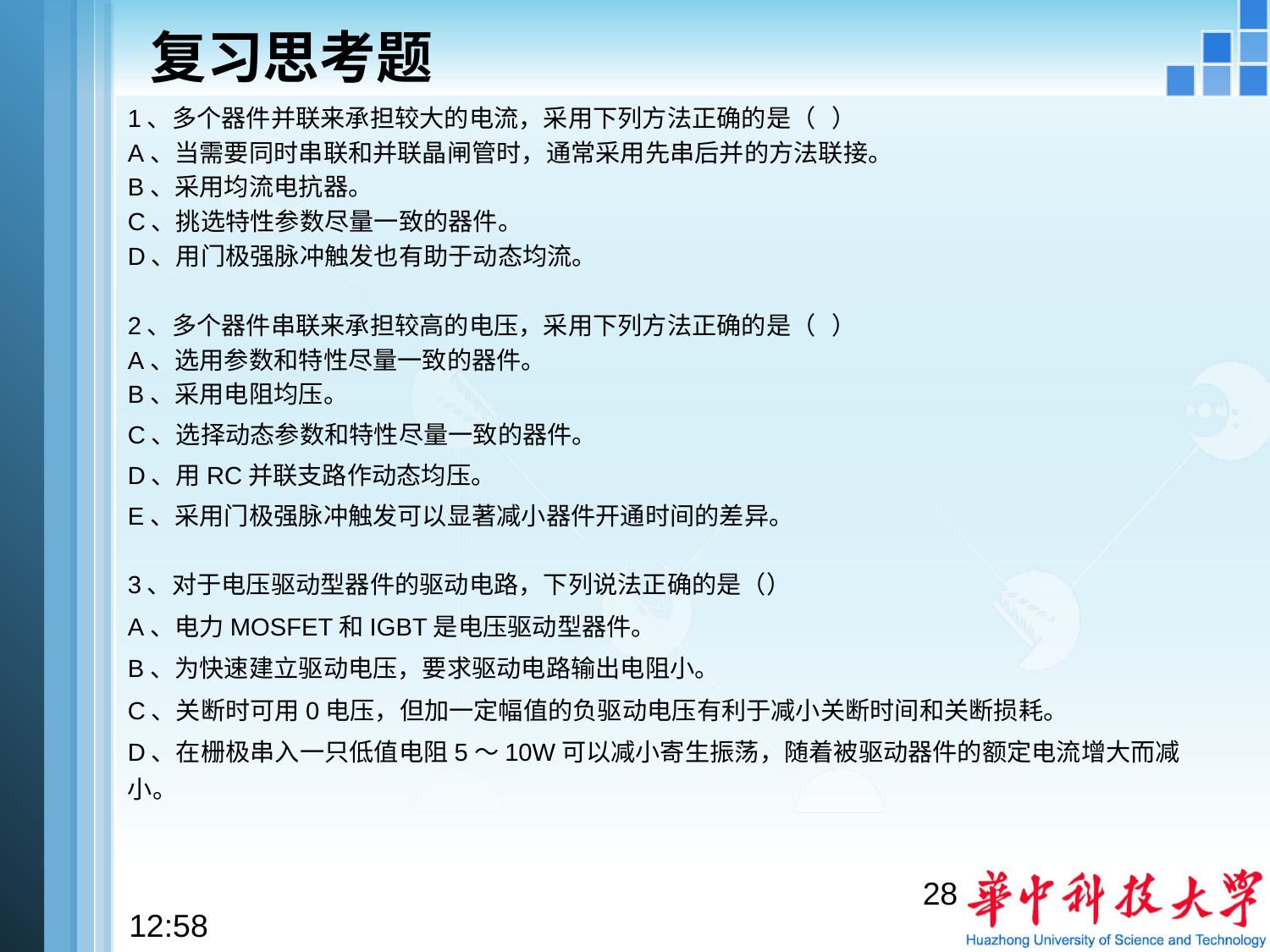

# 复习思考题
1、多个器件并联来承担较大的电流，采用下列方法正确的是（   ）
A、当需要同时串联和并联晶闸管时，通常采用先串后并的方法联接。
B、采用均流电抗器。
C、挑选特性参数尽量一致的器件。
D、用门极强脉冲触发也有助于动态均流。

2、多个器件串联来承担较高的电压，采用下列方法正确的是（   ）
A、选用参数和特性尽量一致的器件。
B、采用电阻均压。
C、选择动态参数和特性尽量一致的器件。
D、用RC并联支路作动态均压。
E、采用门极强脉冲触发可以显著减小器件开通时间的差异。

3、对于电压驱动型器件的驱动电路，下列说法正确的是（）
A、电力MOSFET和IGBT是电压驱动型器件。
B、为快速建立驱动电压，要求驱动电路输出电阻小。
C、关断时可用0电压，但加一定幅值的负驱动电压有利于减小关断时间和关断损耗。
D、在栅极串入一只低值电阻5～10W可以减小寄生振荡，随着被驱动器件的额定电流增大而减小。
28
12:58